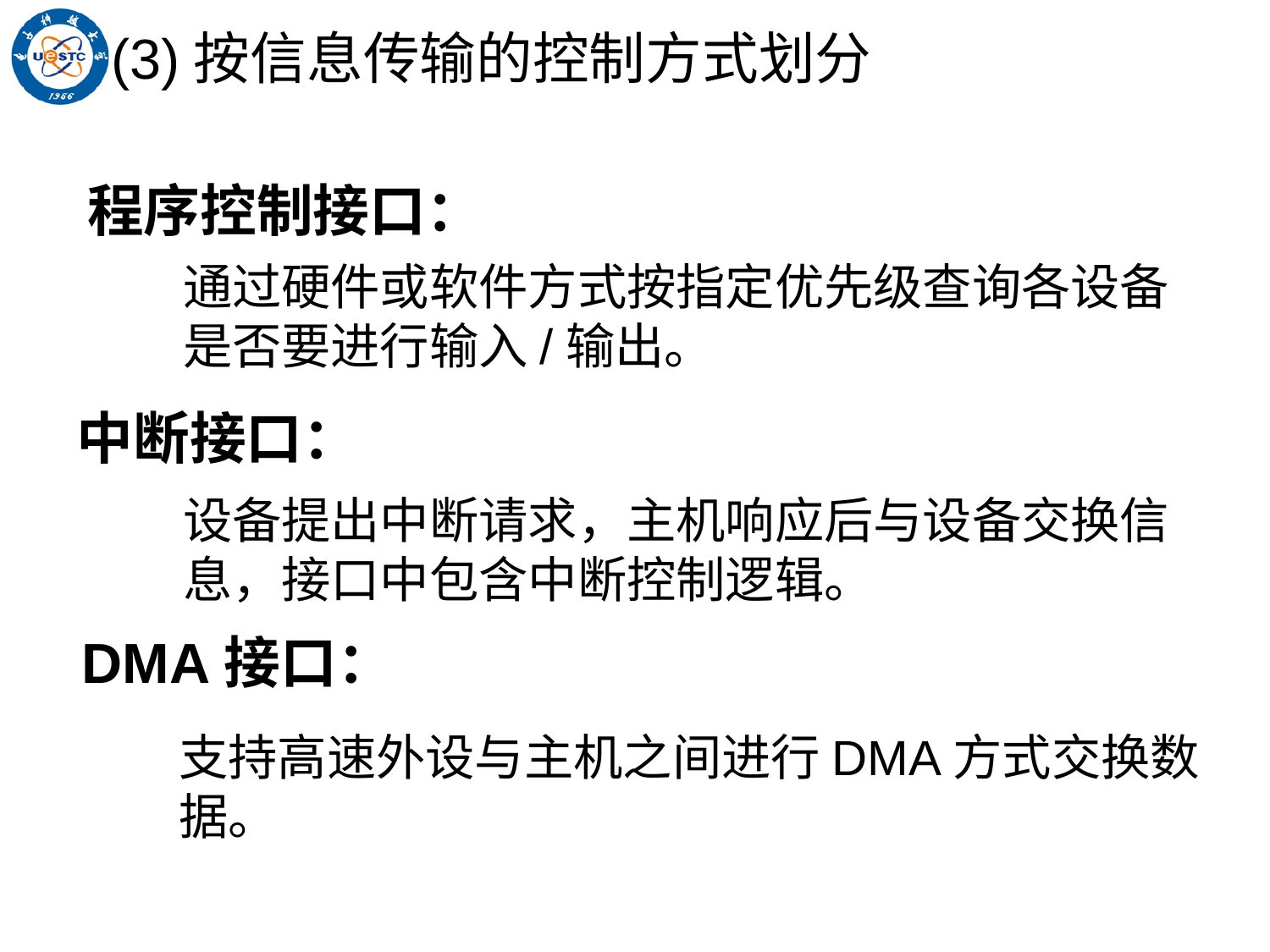

(3)按信息传输的控制方式划分
程序控制接口：
通过硬件或软件方式按指定优先级查询各设备是否要进行输入/输出。
中断接口：
设备提出中断请求，主机响应后与设备交换信息，接口中包含中断控制逻辑。
DMA接口：
支持高速外设与主机之间进行DMA方式交换数据。